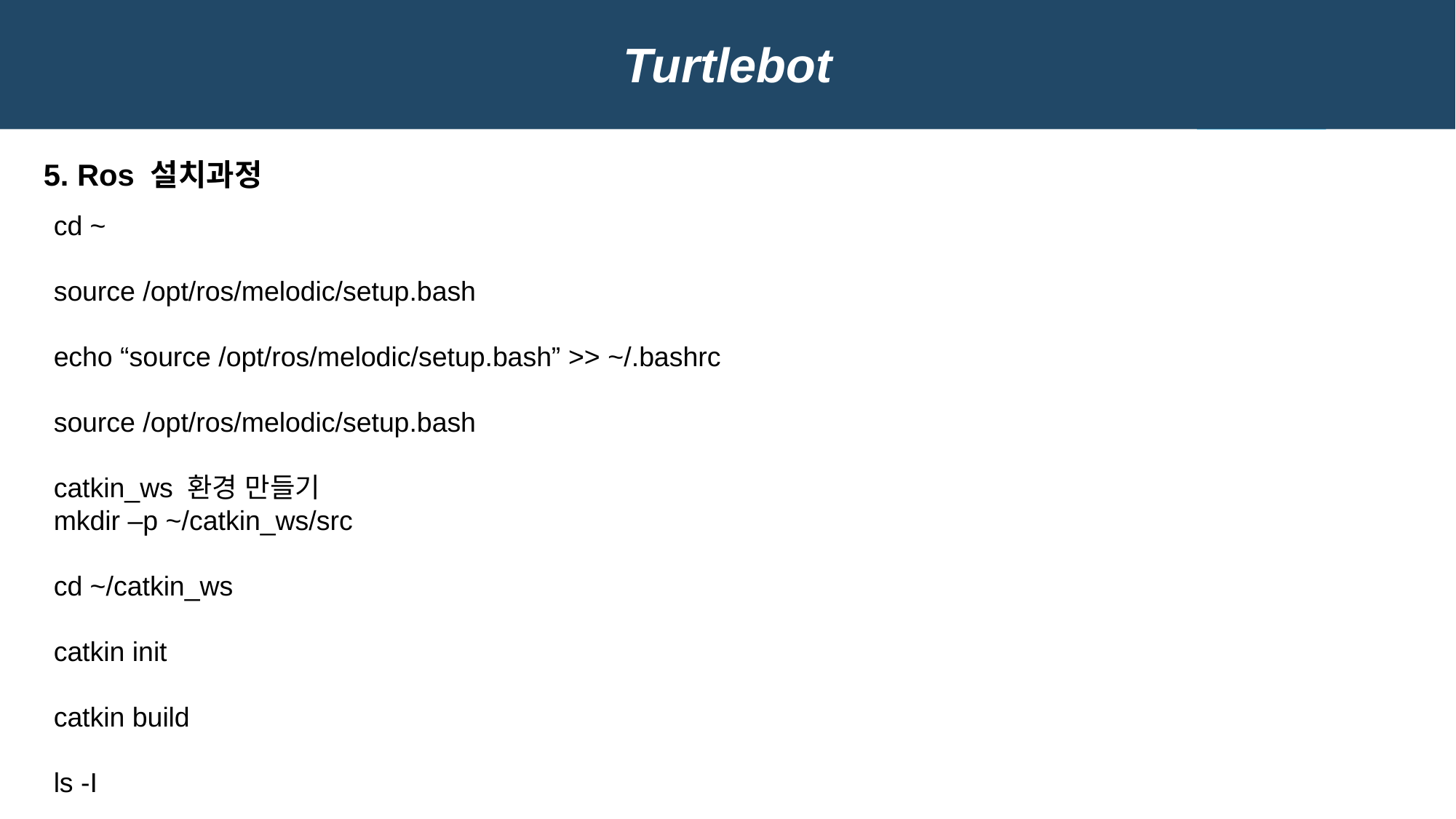

Turtlebot

5. Ros 설치과정

cd ~

source /opt/ros/melodic/setup.bash

echo “source /opt/ros/melodic/setup.bash” >> ~/.bashrc

source /opt/ros/melodic/setup.bash

catkin_ws 환경 만들기
mkdir –p ~/catkin_ws/src

cd ~/catkin_ws

catkin init

catkin build

ls -I